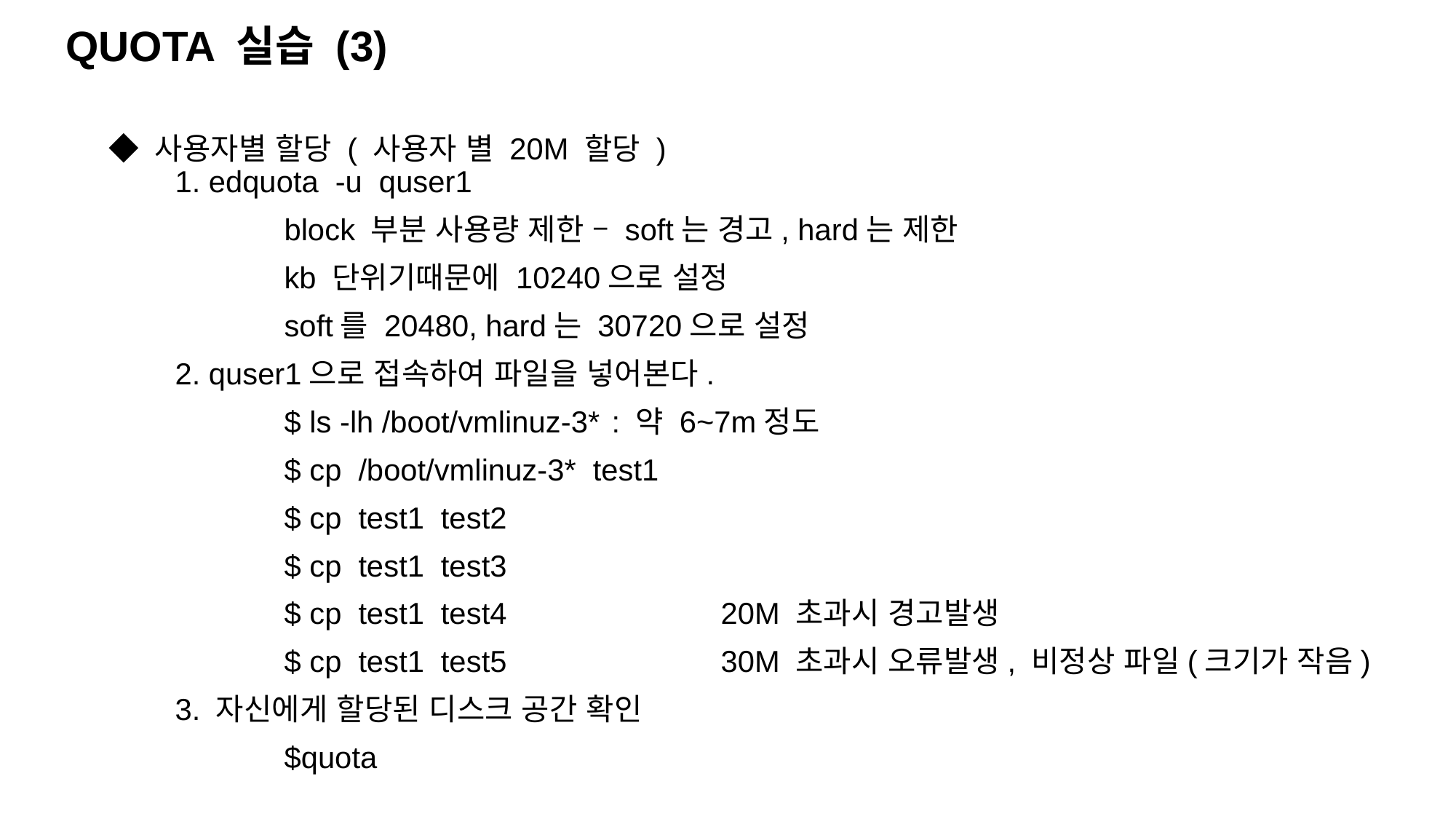

QUOTA 실습 (3)

     ◆ 사용자별 할당 ( 사용자 별 20M 할당 )
	1. edquota  -u  quser1
		block 부분 사용량 제한 – soft는 경고, hard는 제한
		kb 단위기때문에 10240으로 설정
		soft를 20480, hard는 30720으로 설정
	2. quser1으로 접속하여 파일을 넣어본다.
		$ ls -lh /boot/vmlinuz-3*	: 약 6~7m정도
		$ cp  /boot/vmlinuz-3*  test1
		$ cp  test1  test2
		$ cp  test1  test3
		$ cp  test1  test4		20M 초과시 경고발생
		$ cp  test1  test5		30M 초과시 오류발생, 비정상 파일(크기가 작음)
	3. 자신에게 할당된 디스크 공간 확인
		$quota